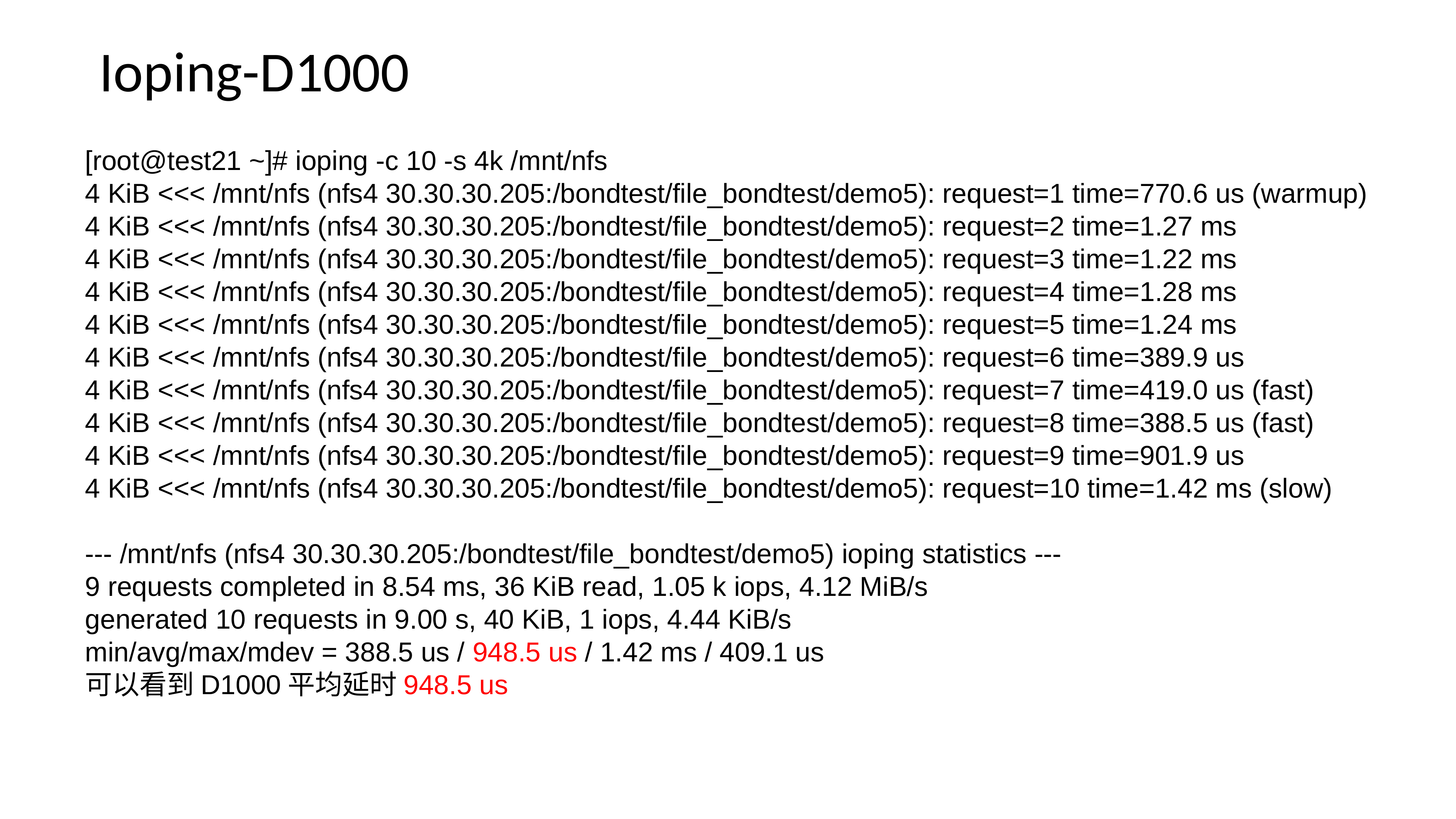

Ioping-D1000
[root@test21 ~]# ioping -c 10 -s 4k /mnt/nfs
4 KiB <<< /mnt/nfs (nfs4 30.30.30.205:/bondtest/file_bondtest/demo5): request=1 time=770.6 us (warmup)
4 KiB <<< /mnt/nfs (nfs4 30.30.30.205:/bondtest/file_bondtest/demo5): request=2 time=1.27 ms
4 KiB <<< /mnt/nfs (nfs4 30.30.30.205:/bondtest/file_bondtest/demo5): request=3 time=1.22 ms
4 KiB <<< /mnt/nfs (nfs4 30.30.30.205:/bondtest/file_bondtest/demo5): request=4 time=1.28 ms
4 KiB <<< /mnt/nfs (nfs4 30.30.30.205:/bondtest/file_bondtest/demo5): request=5 time=1.24 ms
4 KiB <<< /mnt/nfs (nfs4 30.30.30.205:/bondtest/file_bondtest/demo5): request=6 time=389.9 us
4 KiB <<< /mnt/nfs (nfs4 30.30.30.205:/bondtest/file_bondtest/demo5): request=7 time=419.0 us (fast)
4 KiB <<< /mnt/nfs (nfs4 30.30.30.205:/bondtest/file_bondtest/demo5): request=8 time=388.5 us (fast)
4 KiB <<< /mnt/nfs (nfs4 30.30.30.205:/bondtest/file_bondtest/demo5): request=9 time=901.9 us
4 KiB <<< /mnt/nfs (nfs4 30.30.30.205:/bondtest/file_bondtest/demo5): request=10 time=1.42 ms (slow)

--- /mnt/nfs (nfs4 30.30.30.205:/bondtest/file_bondtest/demo5) ioping statistics ---
9 requests completed in 8.54 ms, 36 KiB read, 1.05 k iops, 4.12 MiB/s
generated 10 requests in 9.00 s, 40 KiB, 1 iops, 4.44 KiB/s
min/avg/max/mdev = 388.5 us / 948.5 us / 1.42 ms / 409.1 us
可以看到D1000平均延时948.5 us